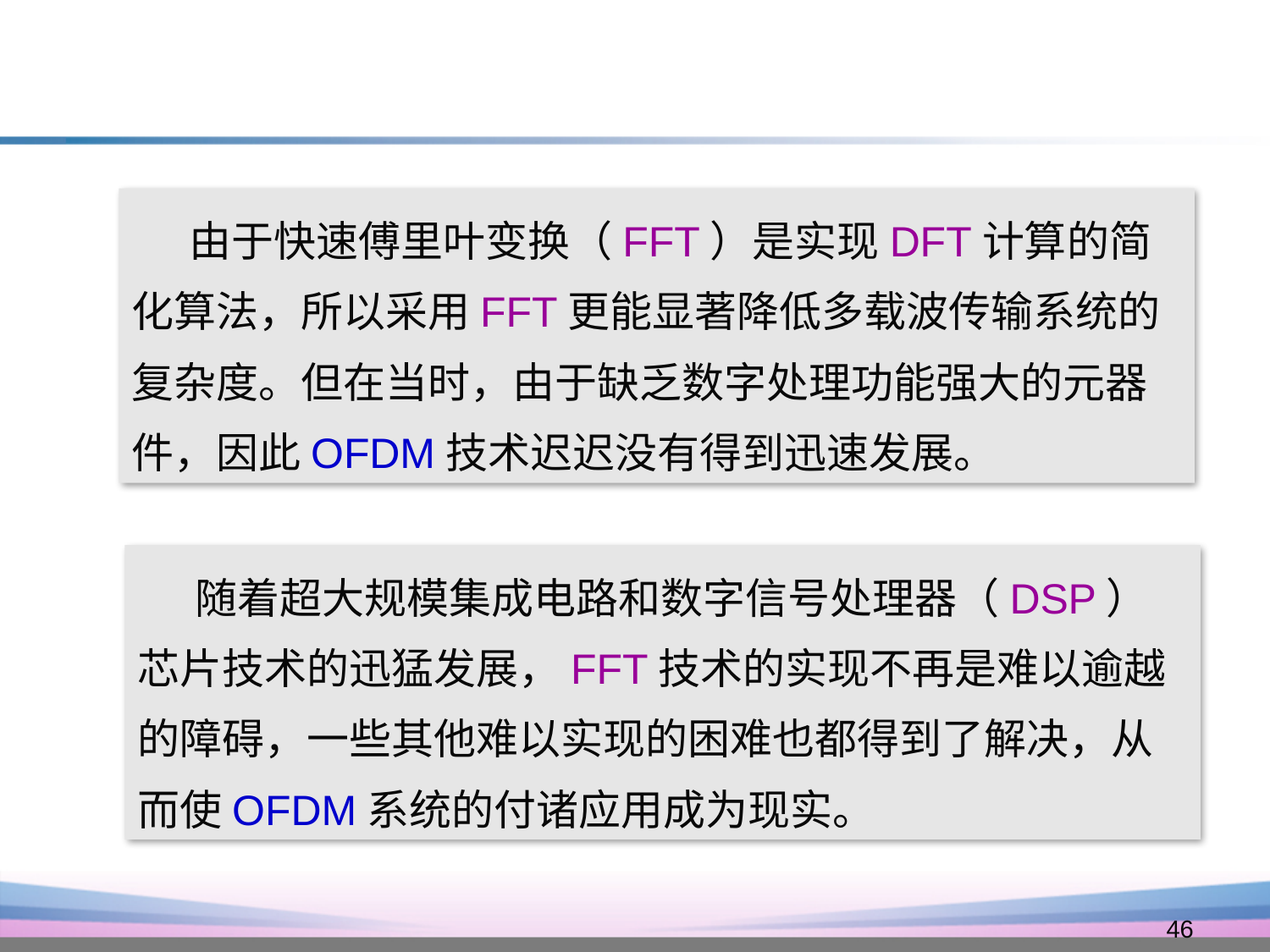

由于快速傅里叶变换（FFT）是实现DFT计算的简化算法，所以采用FFT更能显著降低多载波传输系统的复杂度。但在当时，由于缺乏数字处理功能强大的元器件，因此OFDM技术迟迟没有得到迅速发展。
     随着超大规模集成电路和数字信号处理器（DSP）芯片技术的迅猛发展，FFT技术的实现不再是难以逾越的障碍，一些其他难以实现的困难也都得到了解决，从而使OFDM系统的付诸应用成为现实。
46